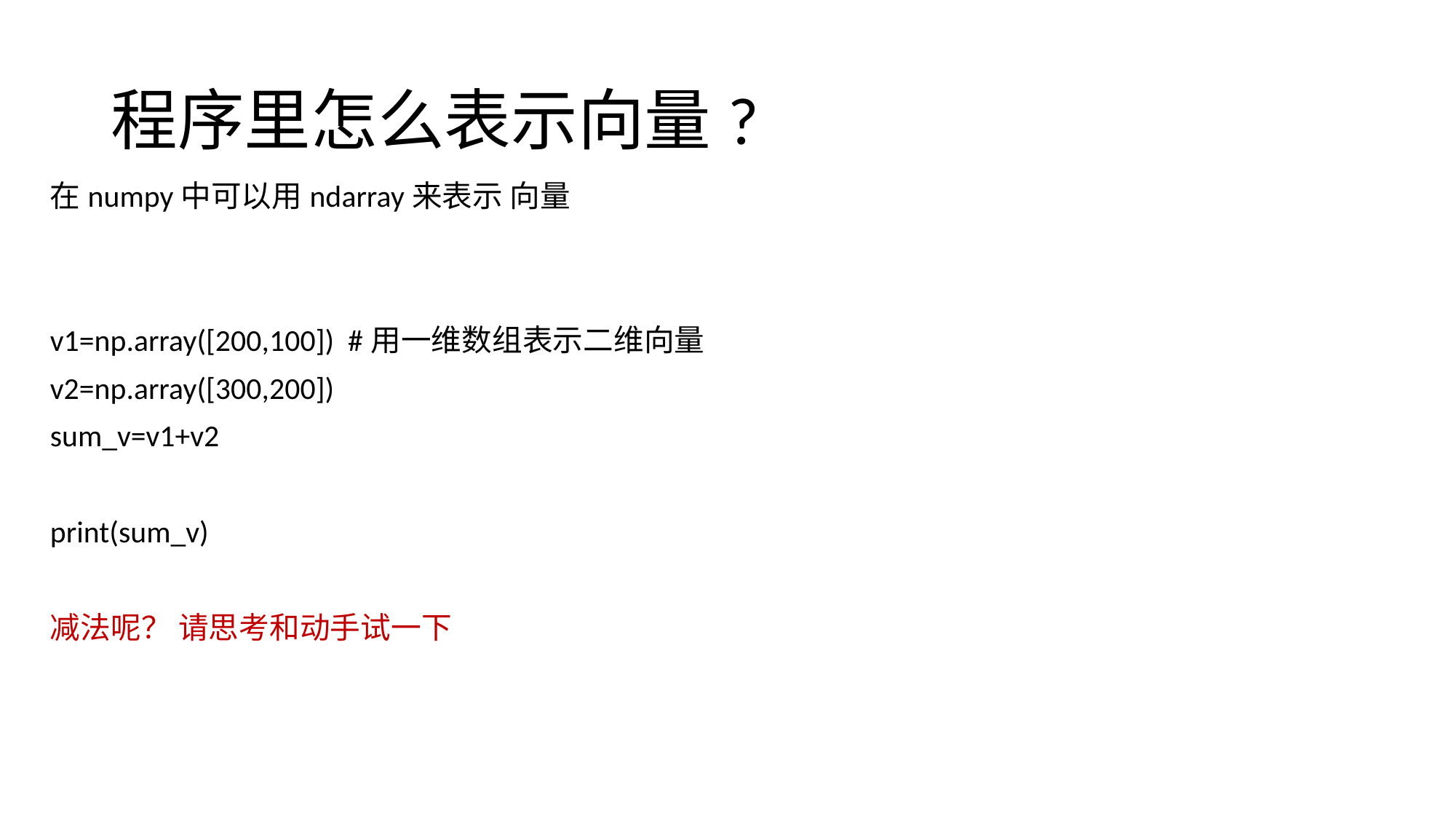

# 程序里怎么表示向量?
在numpy中可以用ndarray来表示 向量

v1=np.array([200,100])  #用一维数组表示二维向量
v2=np.array([300,200])
sum_v=v1+v2

print(sum_v)

减法呢？ 请思考和动手试一下